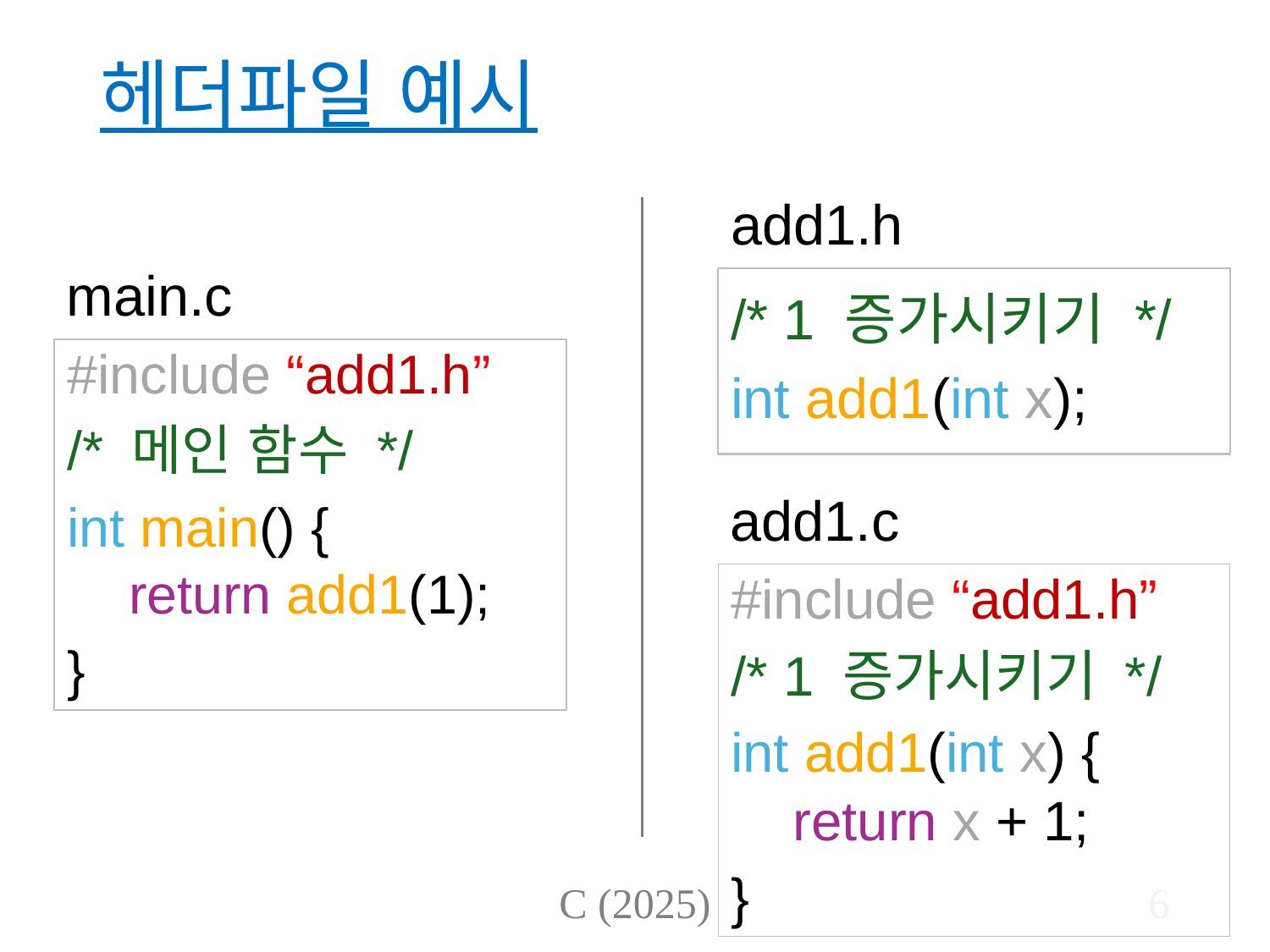

# 헤더파일 예시
add1.h
main.c
/* 1 증가시키기 */
int add1(int x);
#include “add1.h”
/* 메인 함수 */
int main() {
return add1(1);
}
add1.c
#include “add1.h”
/* 1 증가시키기 */
int add1(int x) {
return x + 1;
}
C (2025)
6